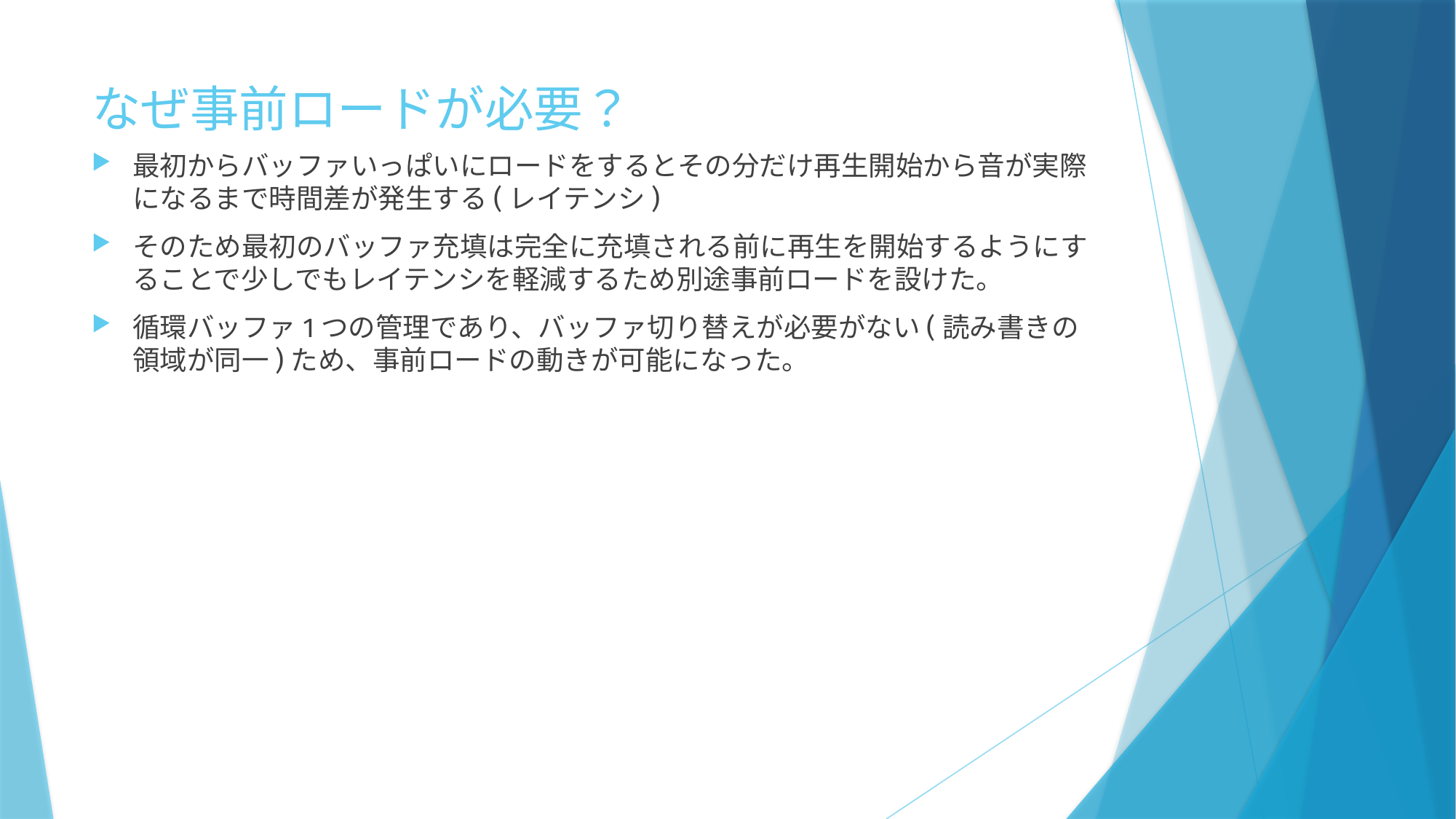

# なぜ事前ロードが必要？
最初からバッファいっぱいにロードをするとその分だけ再生開始から音が実際になるまで時間差が発生する(レイテンシ)
そのため最初のバッファ充填は完全に充填される前に再生を開始するようにすることで少しでもレイテンシを軽減するため別途事前ロードを設けた。
循環バッファ1つの管理であり、バッファ切り替えが必要がない(読み書きの領域が同一)ため、事前ロードの動きが可能になった。